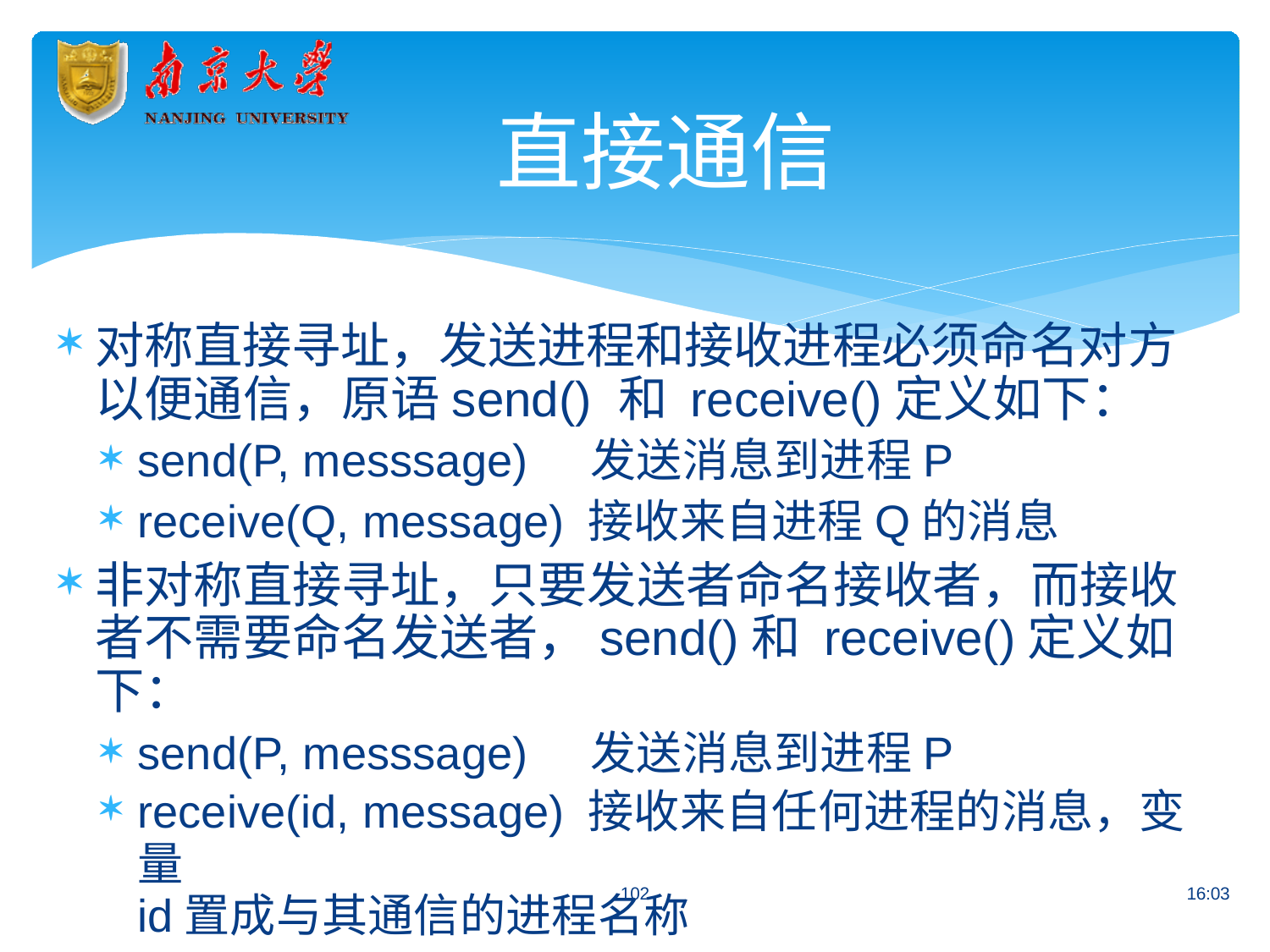

# 直接通信

对称直接寻址，发送进程和接收进程必须命名对方 以便通信，原语send() 和 receive()定义如下：
send(P, messsage)	发送消息到进程P
receive(Q, message) 接收来自进程Q的消息
非对称直接寻址，只要发送者命名接收者，而接收 者不需要命名发送者，send()和 receive()定义如下：
send(P, messsage)	发送消息到进程P
receive(id, message) 接收来自任何进程的消息，变量
id置成与其通信的进程名称
102
16:03